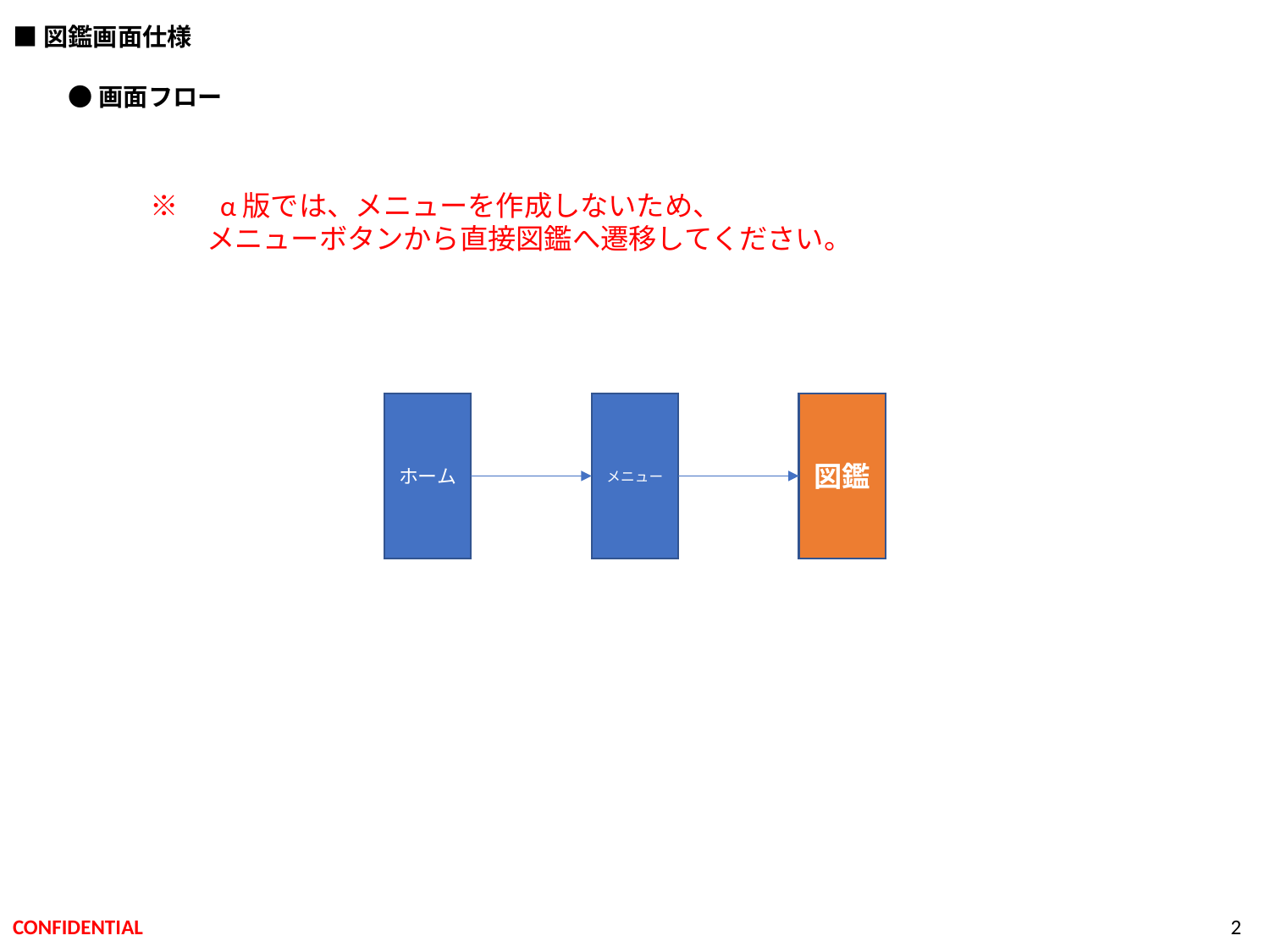

■図鑑画面仕様
●画面フロー
※　α版では、メニューを作成しないため、
　　メニューボタンから直接図鑑へ遷移してください。
図鑑
ホーム
メニュー
2
CONFIDENTIAL